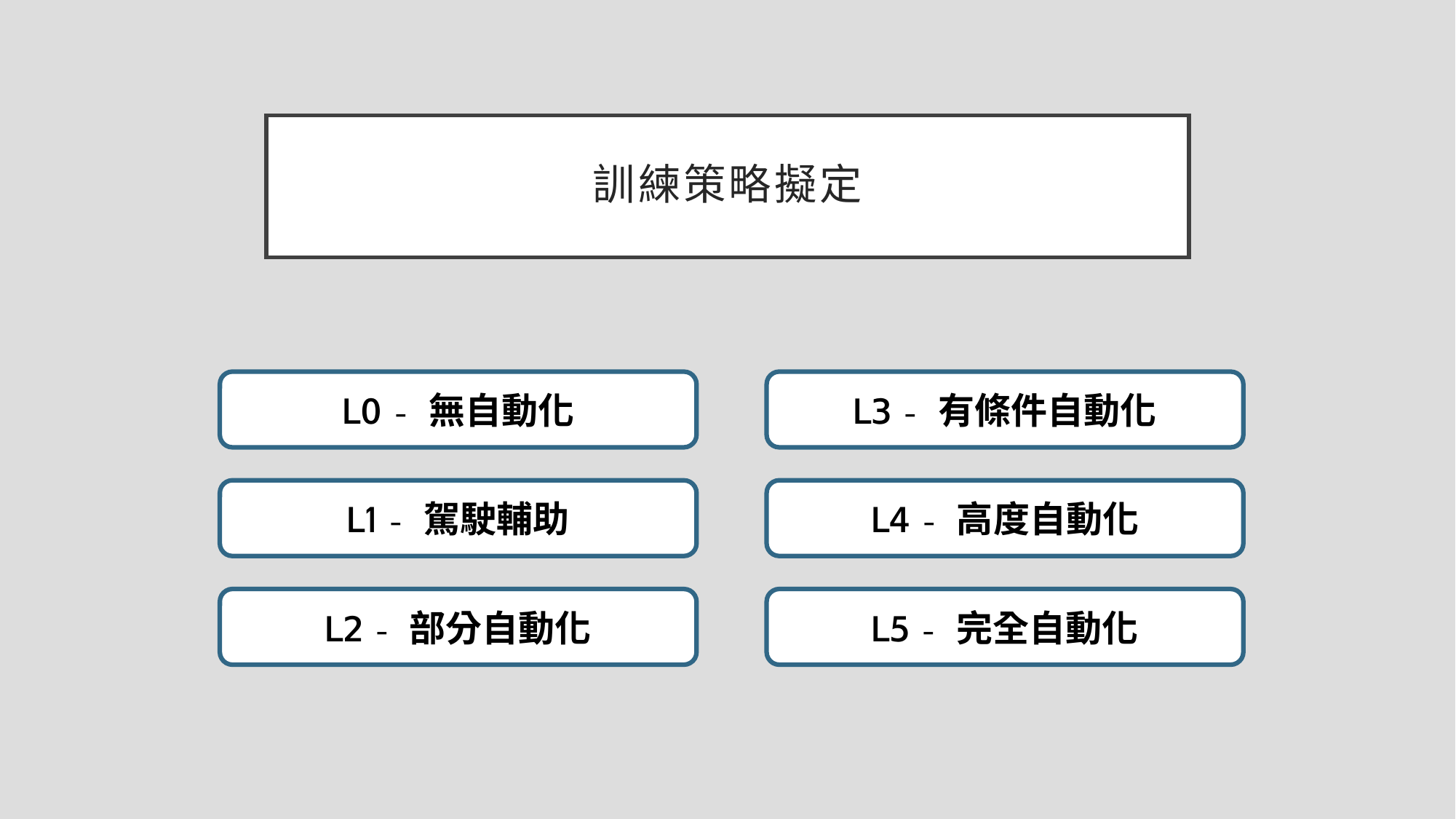

# 訓練策略擬定
L0 - 無自動化
L3 - 有條件自動化
L1 - 駕駛輔助
L4 - 高度自動化
L2 - 部分自動化
L5 - 完全自動化